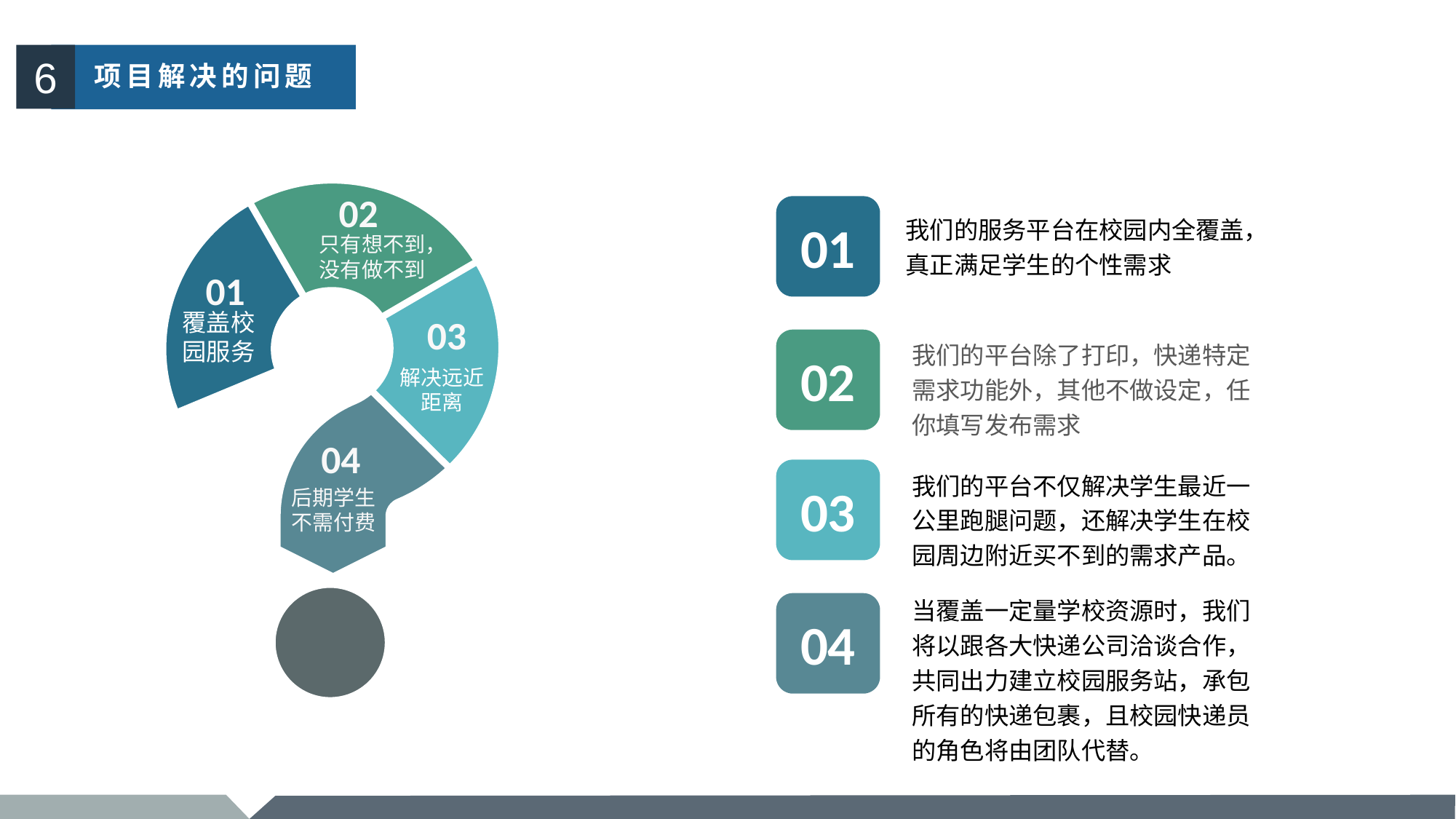

项目解决的问题
6

覆盖覆盖校园服务校园服务
我们的服务平台在校园内全覆盖，真正满足学生的个性需求

02
只有想不到，没有做不到
01

01
覆盖校园服务

03
解决远近距离
我们的平台除了打印，快递特定需求功能外，其他不做设定，任你填写发布需求
02
04
后期学生不需付费
我们的平台不仅解决学生最近一公里跑腿问题，还解决学生在校园周边附近买不到的需求产品。

03
当覆盖一定量学校资源时，我们将以跟各大快递公司洽谈合作，共同出力建立校园服务站，承包所有的快递包裹，且校园快递员的角色将由团队代替。

04